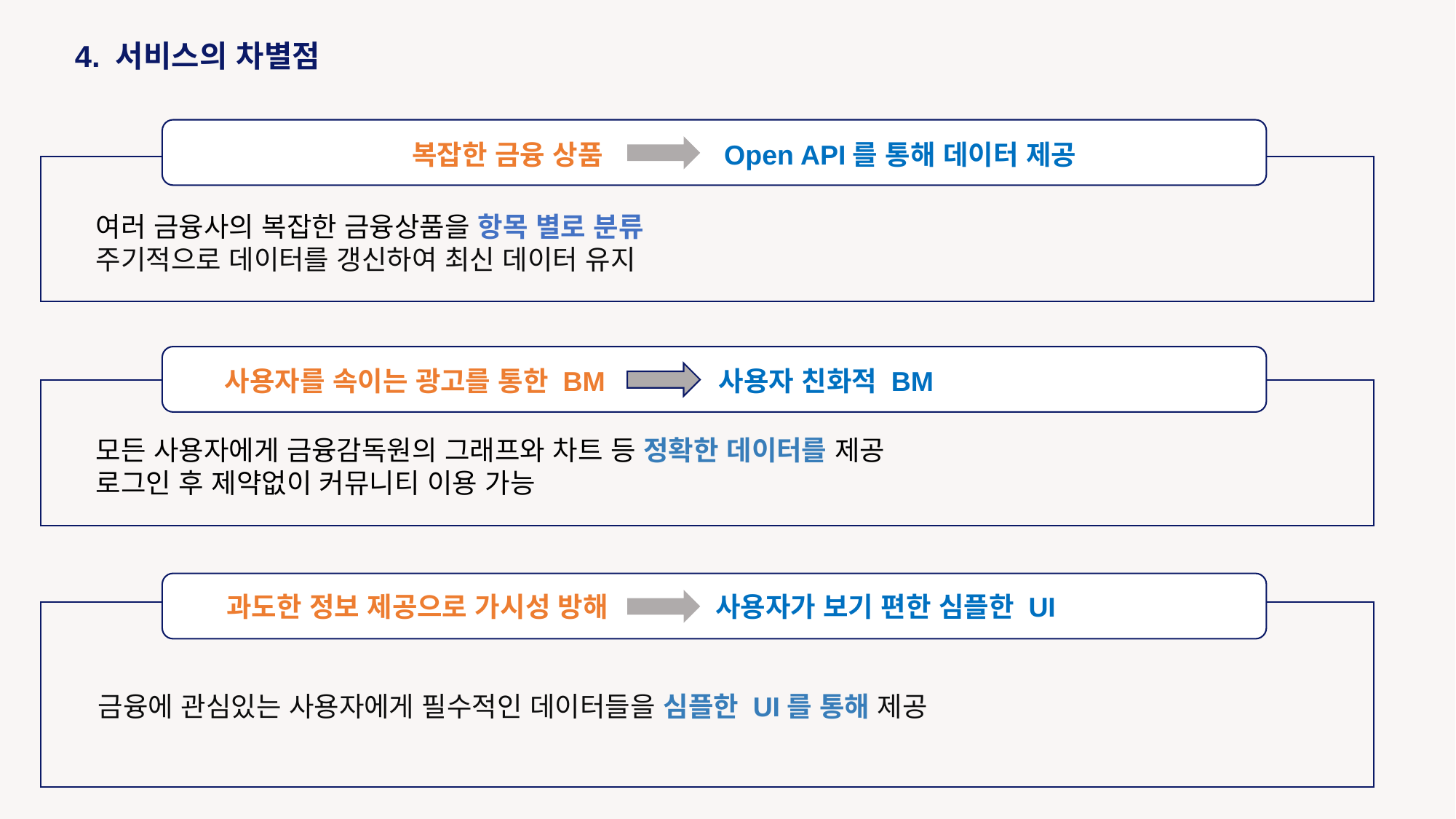

4. 서비스의 차별점

복잡한 금융 상품               Open API를 통해 데이터 제공

여러 금융사의 복잡한 금융상품을 항목 별로 분류
주기적으로 데이터를 갱신하여 최신 데이터 유지

사용자를 속이는 광고를 통한 BM              사용자 친화적 BM

모든 사용자에게 금융감독원의 그래프와 차트 등 정확한 데이터를 제공
로그인 후 제약없이 커뮤니티 이용 가능

과도한 정보 제공으로 가시성 방해              사용자가 보기 편한 심플한 UI

금융에 관심있는 사용자에게 필수적인 데이터들을 심플한 UI를 통해 제공